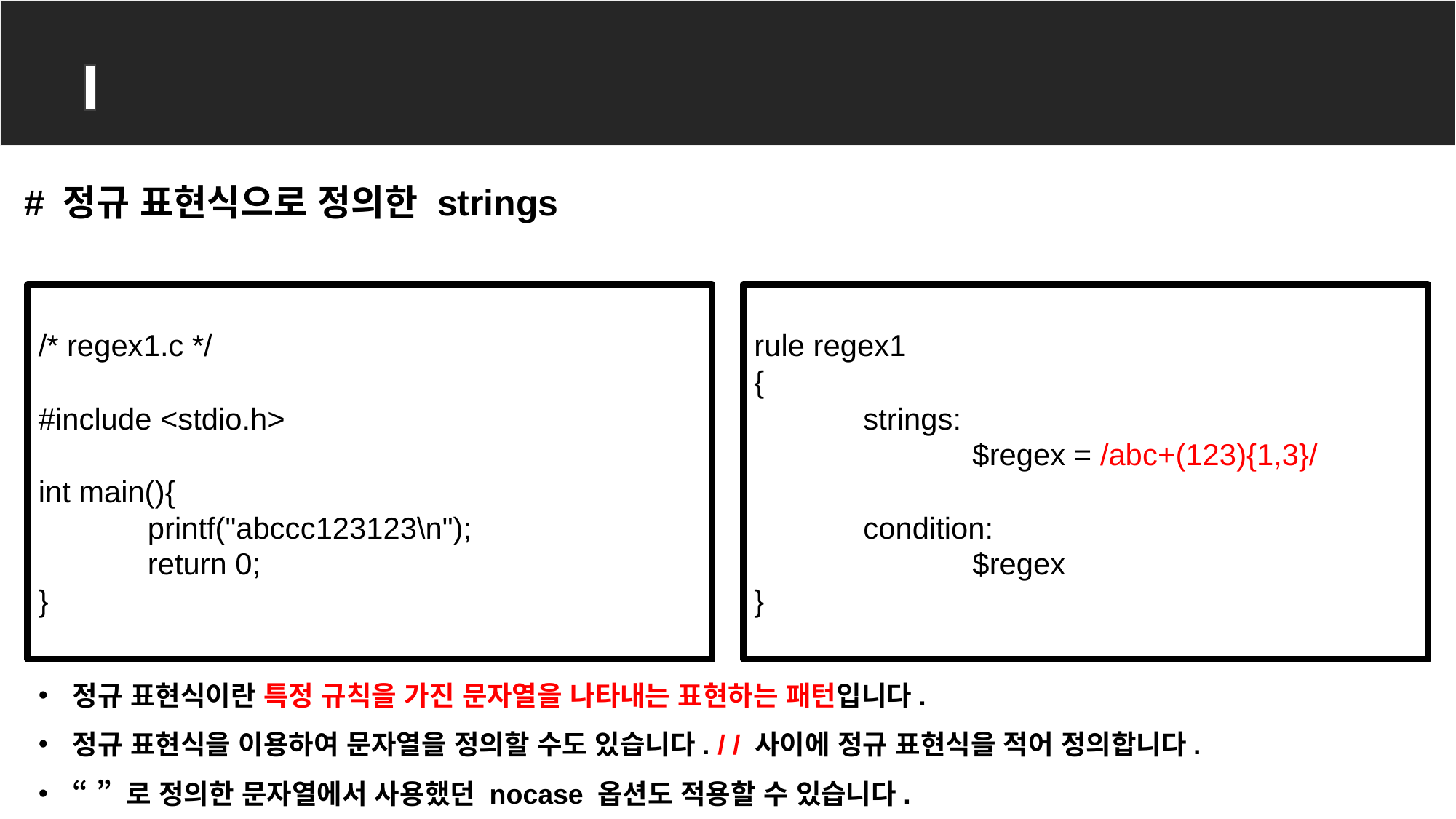

YARA rule

# 정규 표현식으로 정의한 strings

/* regex1.c */

#include <stdio.h>

int main(){
	printf("abccc123123\n");
	return 0;
}

rule regex1
{
	strings:
		$regex = /abc+(123){1,3}/

	condition:
		$regex
}

정규 표현식이란 특정 규칙을 가진 문자열을 나타내는 표현하는 패턴입니다.

정규 표현식을 이용하여 문자열을 정의할 수도 있습니다. / / 사이에 정규 표현식을 적어 정의합니다.

“ ” 로 정의한 문자열에서 사용했던 nocase 옵션도 적용할 수 있습니다.